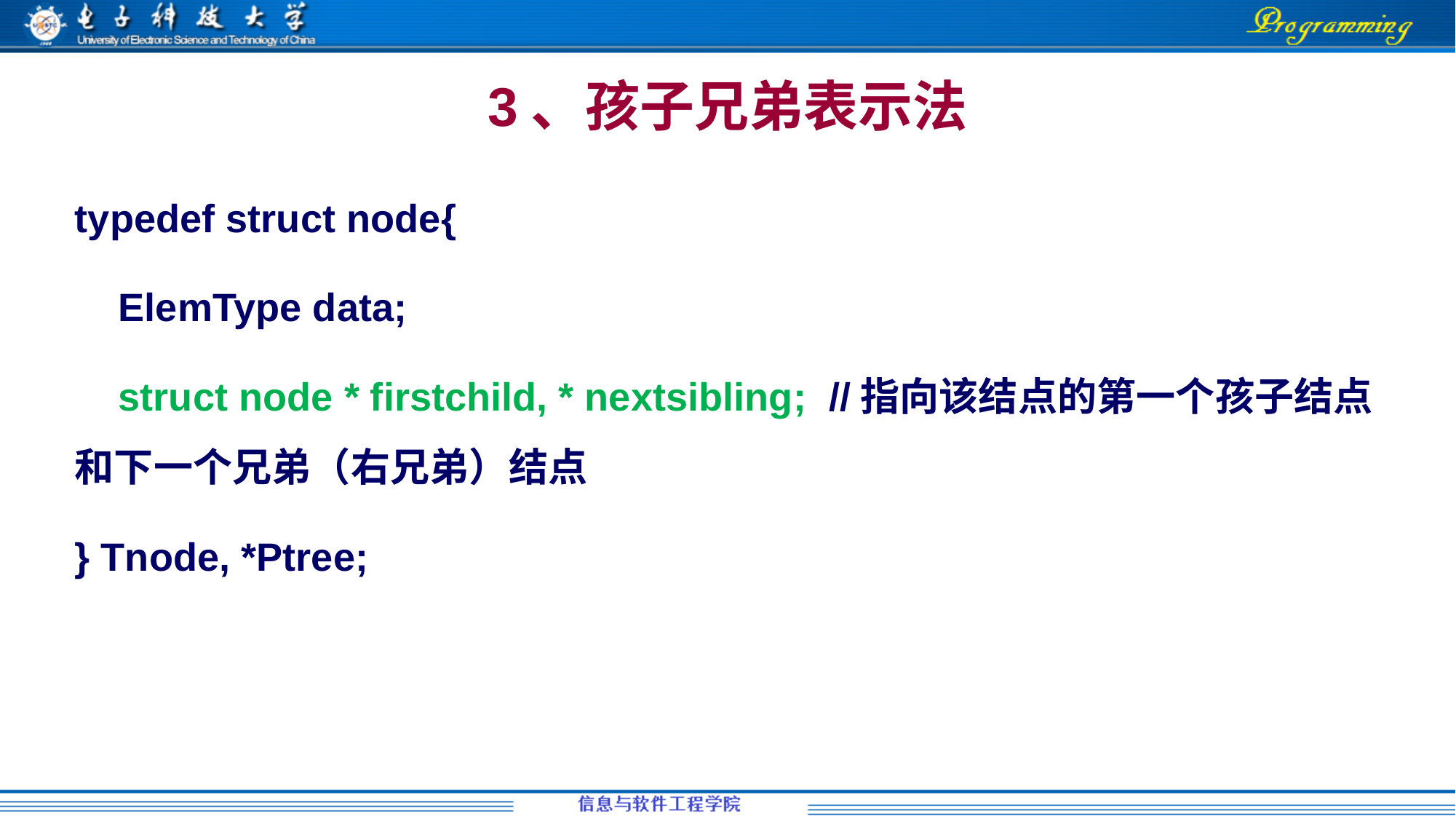

# 3、孩子兄弟表示法
typedef struct node{
    ElemType data;
    struct node * firstchild, * nextsibling;  //指向该结点的第一个孩子结点和下一个兄弟（右兄弟）结点
} Tnode, *Ptree;